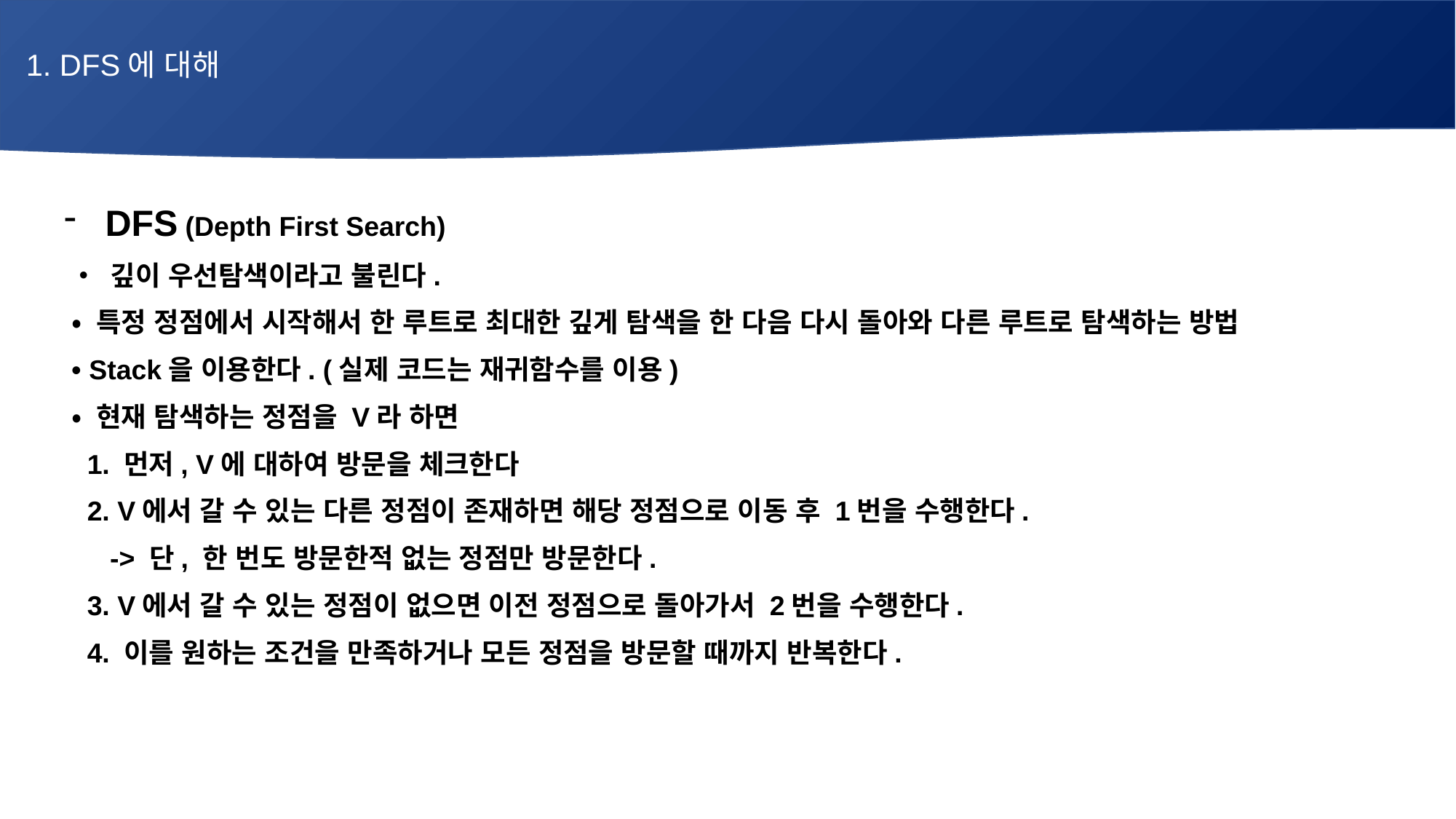

1. DFS에 대해
# 매주 1 과제 LV2
DFS (Depth First Search)
 • 깊이 우선탐색이라고 불린다.
 • 특정 정점에서 시작해서 한 루트로 최대한 깊게 탐색을 한 다음 다시 돌아와 다른 루트로 탐색하는 방법
 • Stack을 이용한다. (실제 코드는 재귀함수를 이용)
 • 현재 탐색하는 정점을 V라 하면
   1. 먼저, V에 대하여 방문을 체크한다
   2. V에서 갈 수 있는 다른 정점이 존재하면 해당 정점으로 이동 후 1번을 수행한다.
      -> 단, 한 번도 방문한적 없는 정점만 방문한다.
   3. V에서 갈 수 있는 정점이 없으면 이전 정점으로 돌아가서 2번을 수행한다.
   4. 이를 원하는 조건을 만족하거나 모든 정점을 방문할 때까지 반복한다.